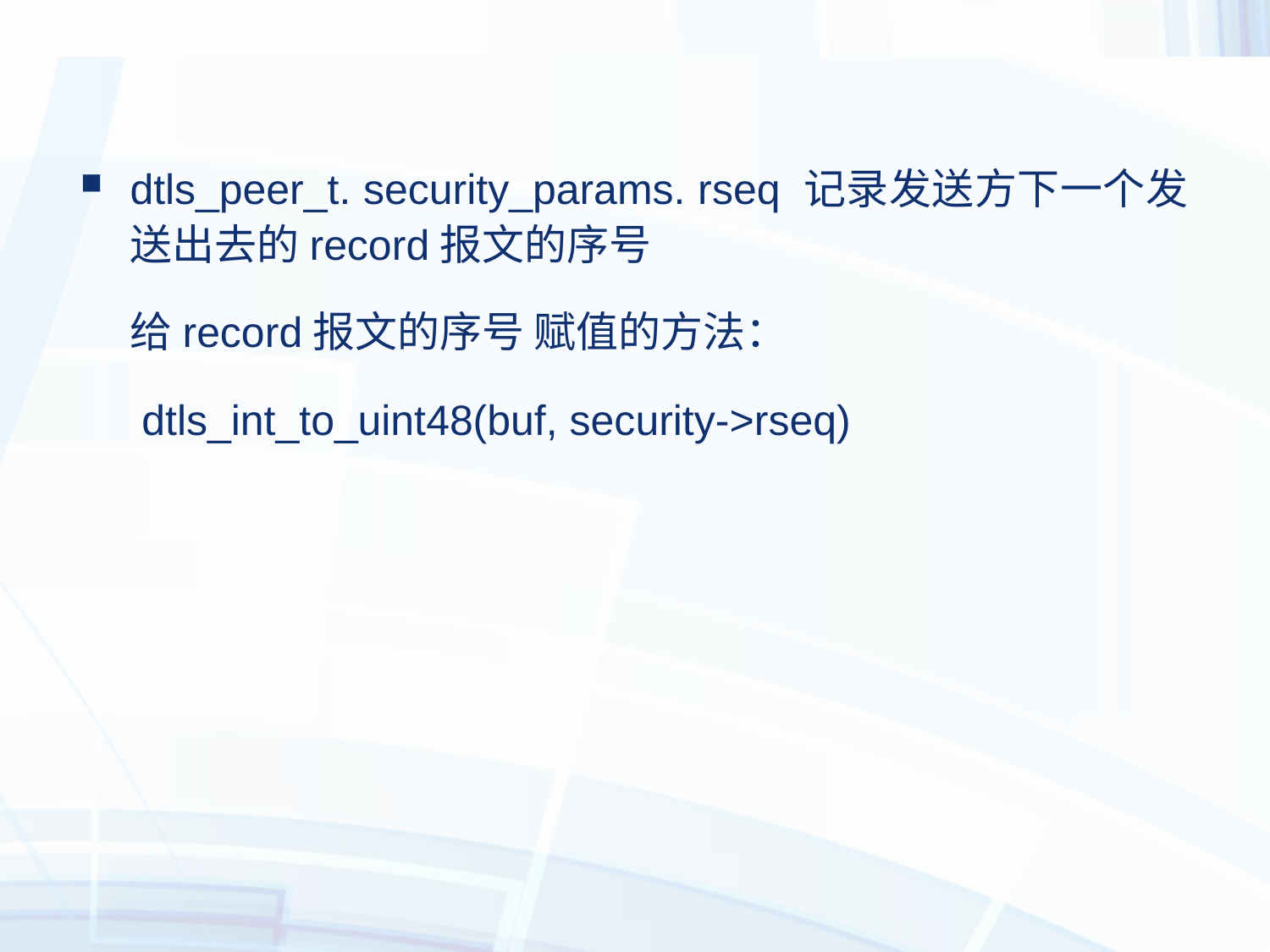

#
dtls_peer_t. security_params. rseq 记录发送方下一个发送出去的record报文的序号
	给record报文的序号 赋值的方法：
	 dtls_int_to_uint48(buf, security->rseq)